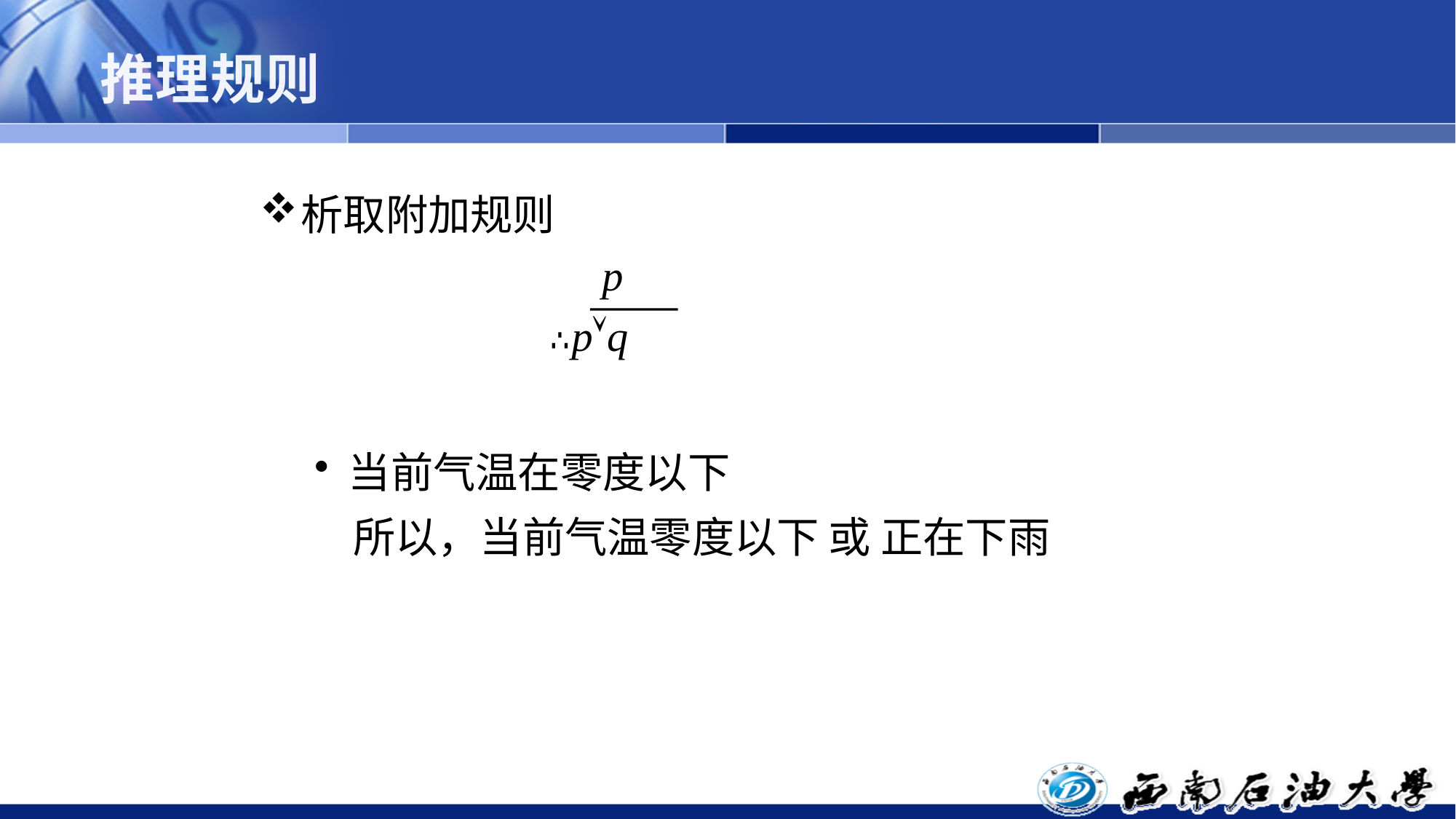

# 推理规则
析取附加规则

当前气温在零度以下
   所以，当前气温零度以下 或 正在下雨

     p
∴p∨q